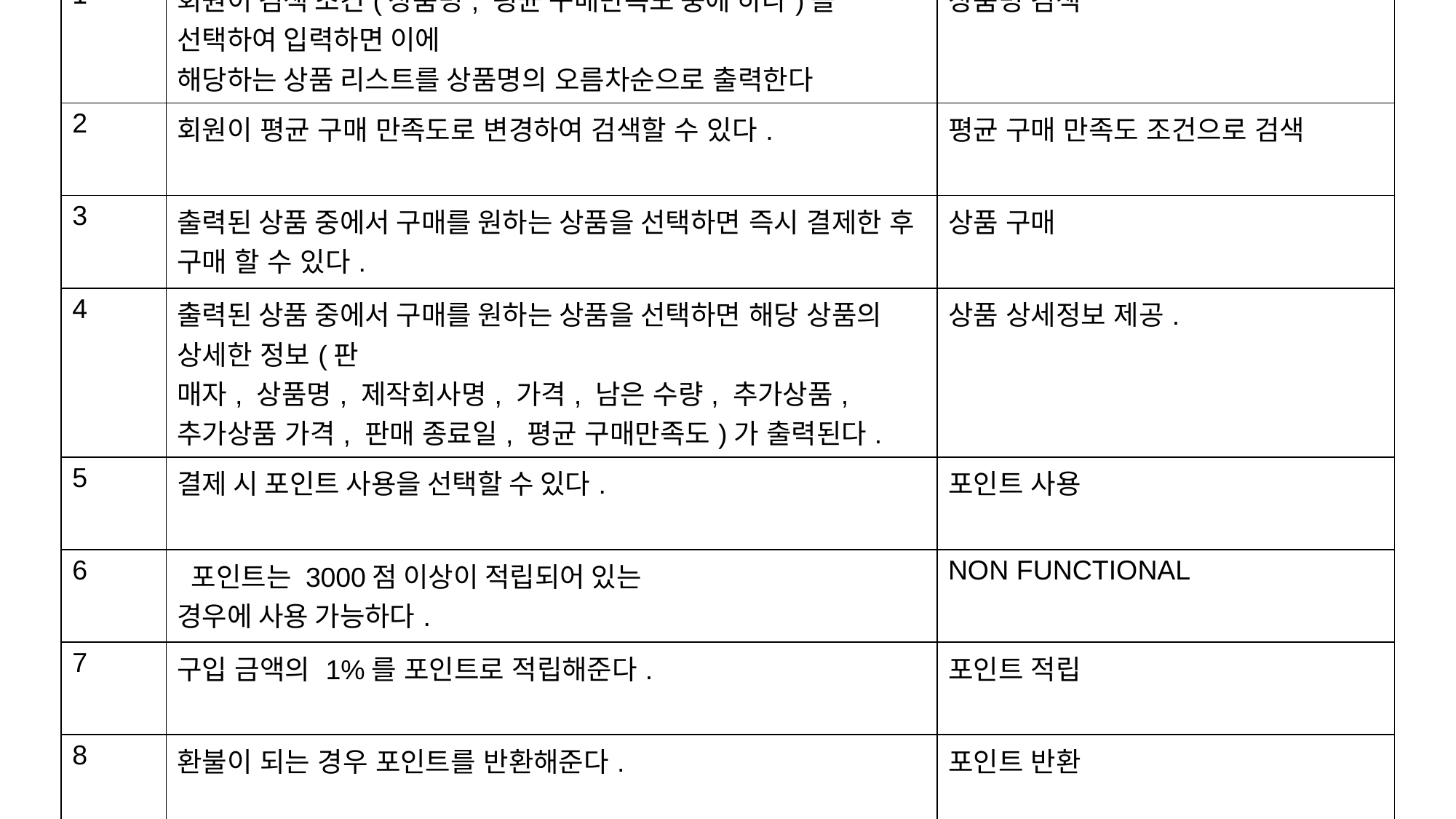

| No. | Requirement | Use Case |
| --- | --- | --- |
| 1 | 회원이 검색 조건(상품명, 평균 구매만족도 중에 하나)을 선택하여 입력하면 이에 해당하는 상품 리스트를 상품명의 오름차순으로 출력한다 | 상품명 검색 |
| 2 | 회원이 평균 구매 만족도로 변경하여 검색할 수 있다. | 평균 구매 만족도 조건으로 검색 |
| 3 | 출력된 상품 중에서 구매를 원하는 상품을 선택하면 즉시 결제한 후 구매 할 수 있다. | 상품 구매 |
| 4 | 출력된 상품 중에서 구매를 원하는 상품을 선택하면 해당 상품의 상세한 정보(판 매자, 상품명, 제작회사명, 가격, 남은 수량, 추가상품, 추가상품 가격, 판매 종료일, 평균 구매만족도)가 출력된다. | 상품 상세정보 제공. |
| 5 | 결제 시 포인트 사용을 선택할 수 있다. | 포인트 사용 |
| 6 | 포인트는 3000점 이상이 적립되어 있는 경우에 사용 가능하다. | NON FUNCTIONAL |
| 7 | 구입 금액의 1%를 포인트로 적립해준다. | 포인트 적립 |
| 8 | 환불이 되는 경우 포인트를 반환해준다. | 포인트 반환 |
| 9 | 상품 구매 시 추가 상품으로 등록한 물품도 선택해서 같이 구매할 수 있다. | 추가 상품 구매 |
| 10 | 추가상품 구매의 경우 추가 상품의 금액만큼 증가된 가격으로 총 구매금액이 결정된다. | NON FUCTIONAL |